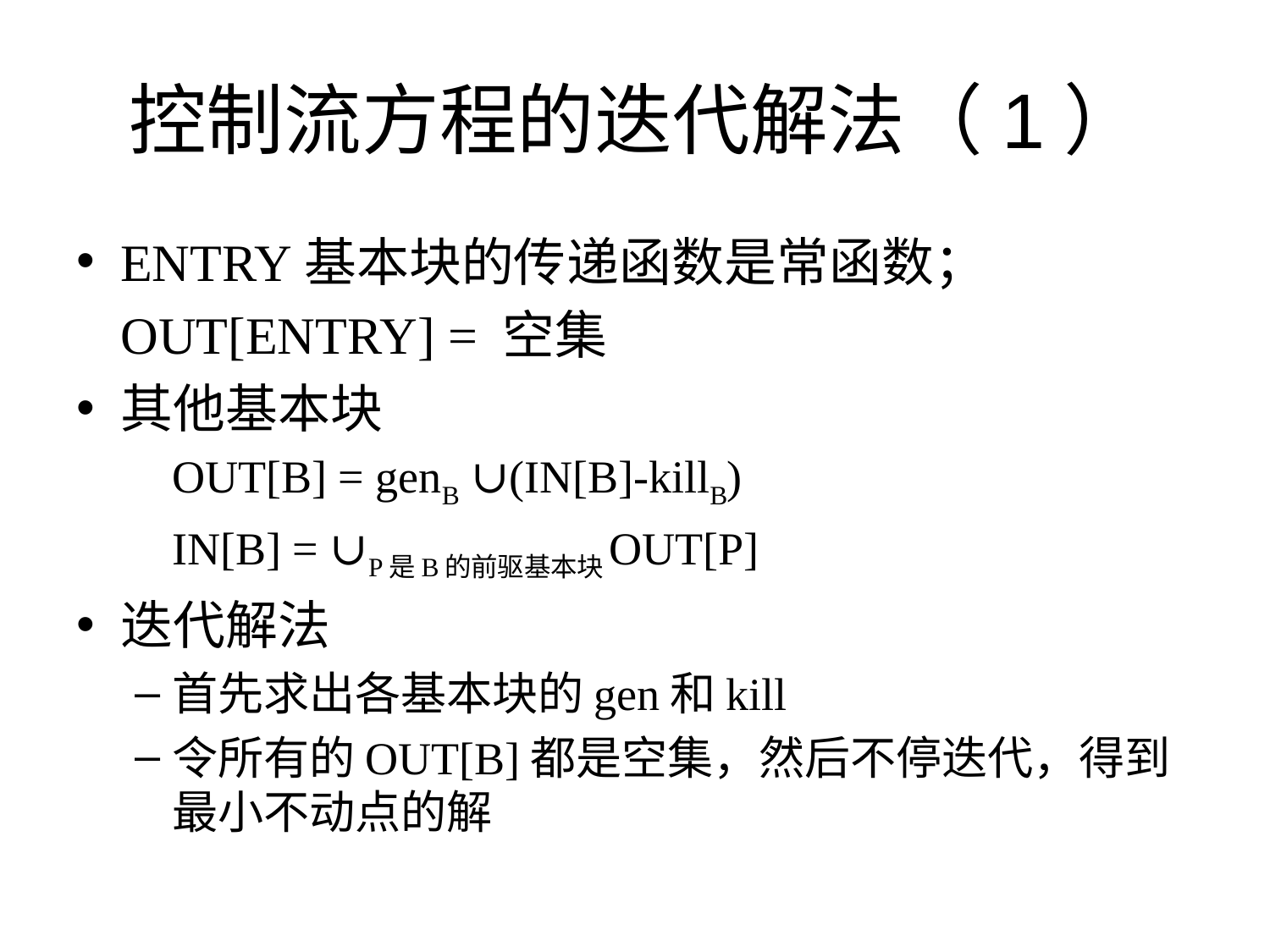

# 控制流方程的迭代解法（1）
ENTRY基本块的传递函数是常函数；
			OUT[ENTRY] = 空集
其他基本块
	OUT[B] = genB ∪(IN[B]-killB)
	IN[B] = ∪P是B的前驱基本块OUT[P]
迭代解法
首先求出各基本块的gen和kill
令所有的OUT[B]都是空集，然后不停迭代，得到最小不动点的解